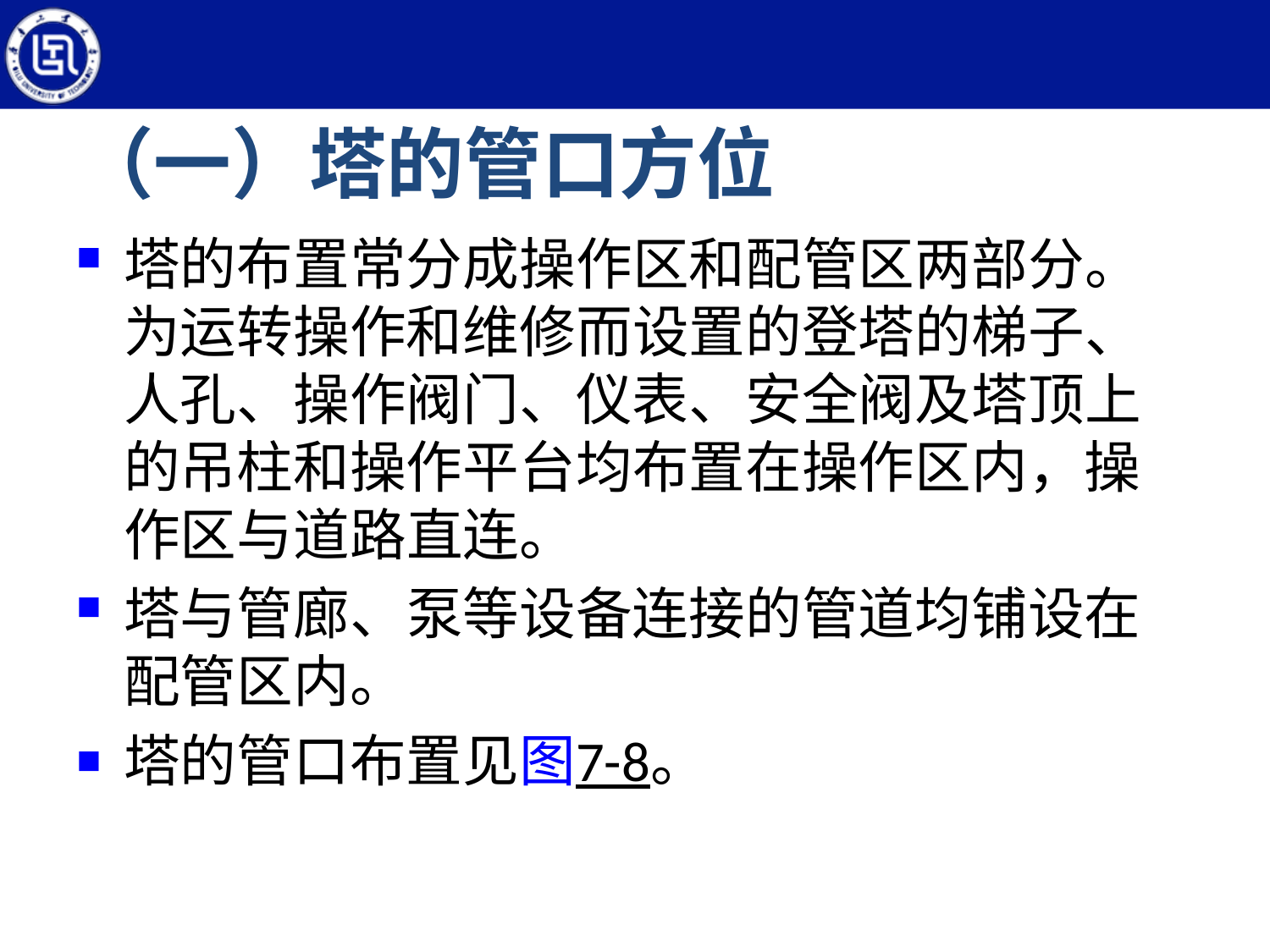

# （一）塔的管口方位
塔的布置常分成操作区和配管区两部分。为运转操作和维修而设置的登塔的梯子、人孔、操作阀门、仪表、安全阀及塔顶上的吊柱和操作平台均布置在操作区内，操作区与道路直连。
塔与管廊、泵等设备连接的管道均铺设在配管区内。
塔的管口布置见图7-8。